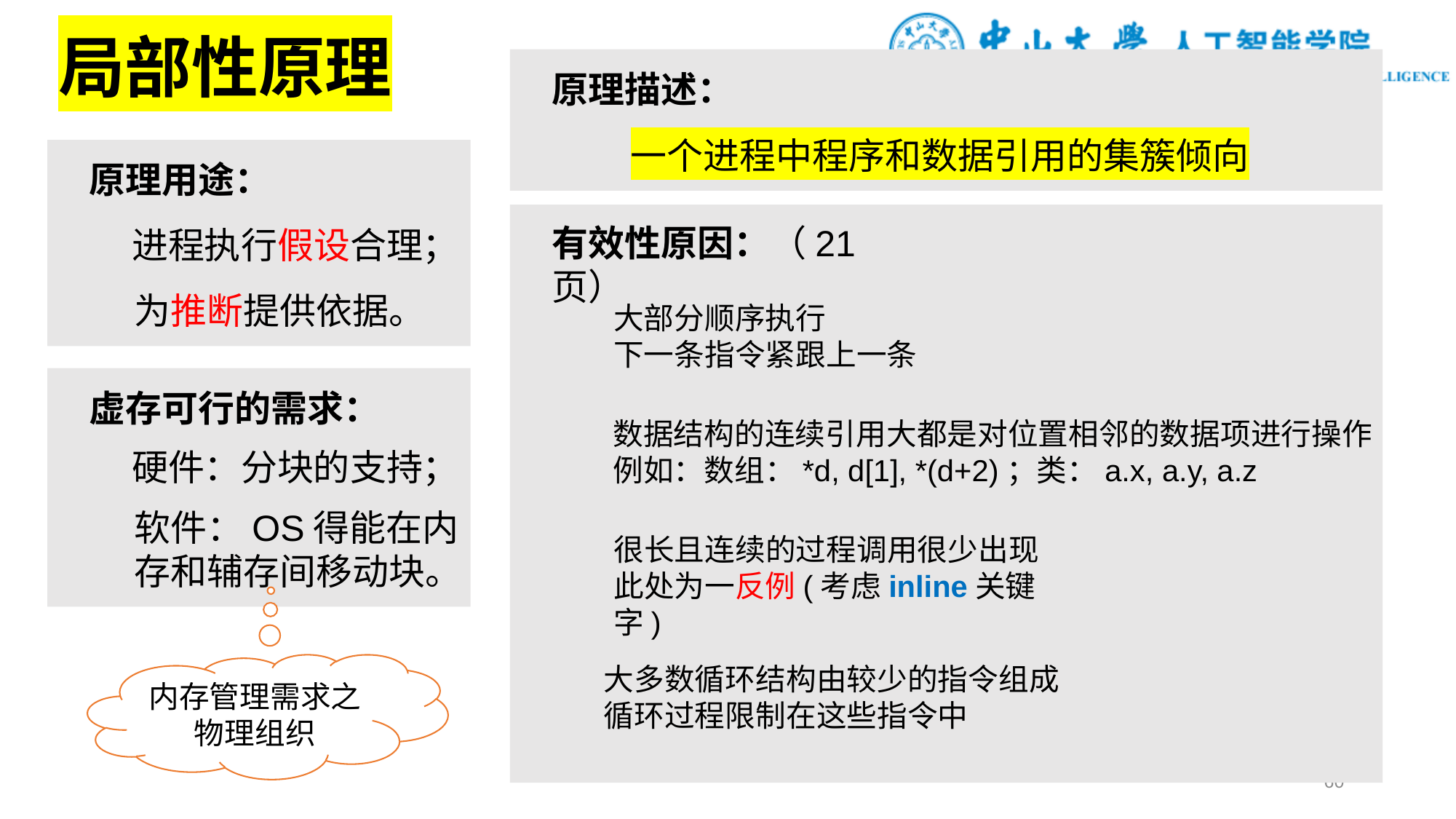

# 局部性原理

原理描述：
一个进程中程序和数据引用的集簇倾向

原理用途：

有效性原因：（21页）
进程执行假设合理；
为推断提供依据。
大部分顺序执行
下一条指令紧跟上一条

虚存可行的需求：
数据结构的连续引用大都是对位置相邻的数据项进行操作
例如：数组：*d, d[1], *(d+2)；类：a.x, a.y, a.z
硬件：分块的支持；
软件：OS得能在内存和辅存间移动块。
很长且连续的过程调用很少出现
此处为一反例(考虑inline关键字)
内存管理需求之物理组织
大多数循环结构由较少的指令组成
循环过程限制在这些指令中
60